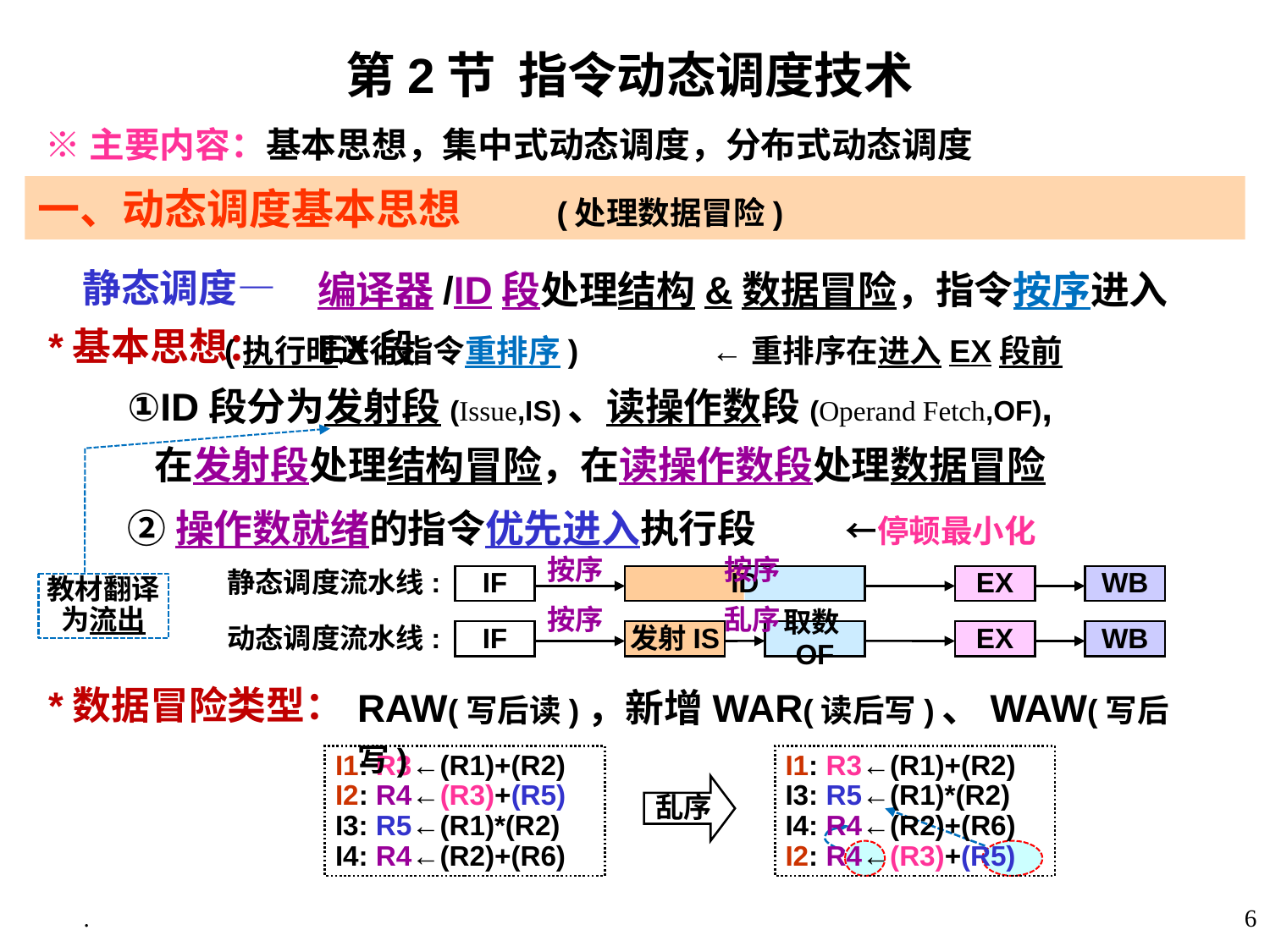

第2节  指令动态调度技术
 ※主要内容：基本思想，集中式动态调度，分布式动态调度
一、动态调度基本思想         (处理数据冒险)
    静态调度—
 *基本思想：

 *数据冒险类型：
编译器/ID段处理结构&数据冒险，指令按序进入EX段
         (执行时进行指令重排序)               ←重排序在进入EX段前
①ID段分为发射段(Issue,IS)、读操作数段(Operand Fetch,OF),
  在发射段处理结构冒险，在读操作数段处理数据冒险
②操作数就绪的指令优先进入执行段          ←停顿最小化
按序                   按序

静态调度流水线:
IF
ID
EX
WB
教材翻译为流出
按序                   乱序
IF
发射IS
取数OF
EX
WB
动态调度流水线:
RAW(写后读)，新增WAR(读后写)、WAW(写后写)
 I1: R3←(R1)+(R2)
 I3: R5←(R1)*(R2)
 I4: R4←(R2)+(R6)
 I2: R4←(R3)+(R5)

 I1: R3←(R1)+(R2)
 I2: R4←(R3)+(R5)
 I3: R5←(R1)*(R2)
 I4: R4←(R2)+(R6)
乱序

.
6